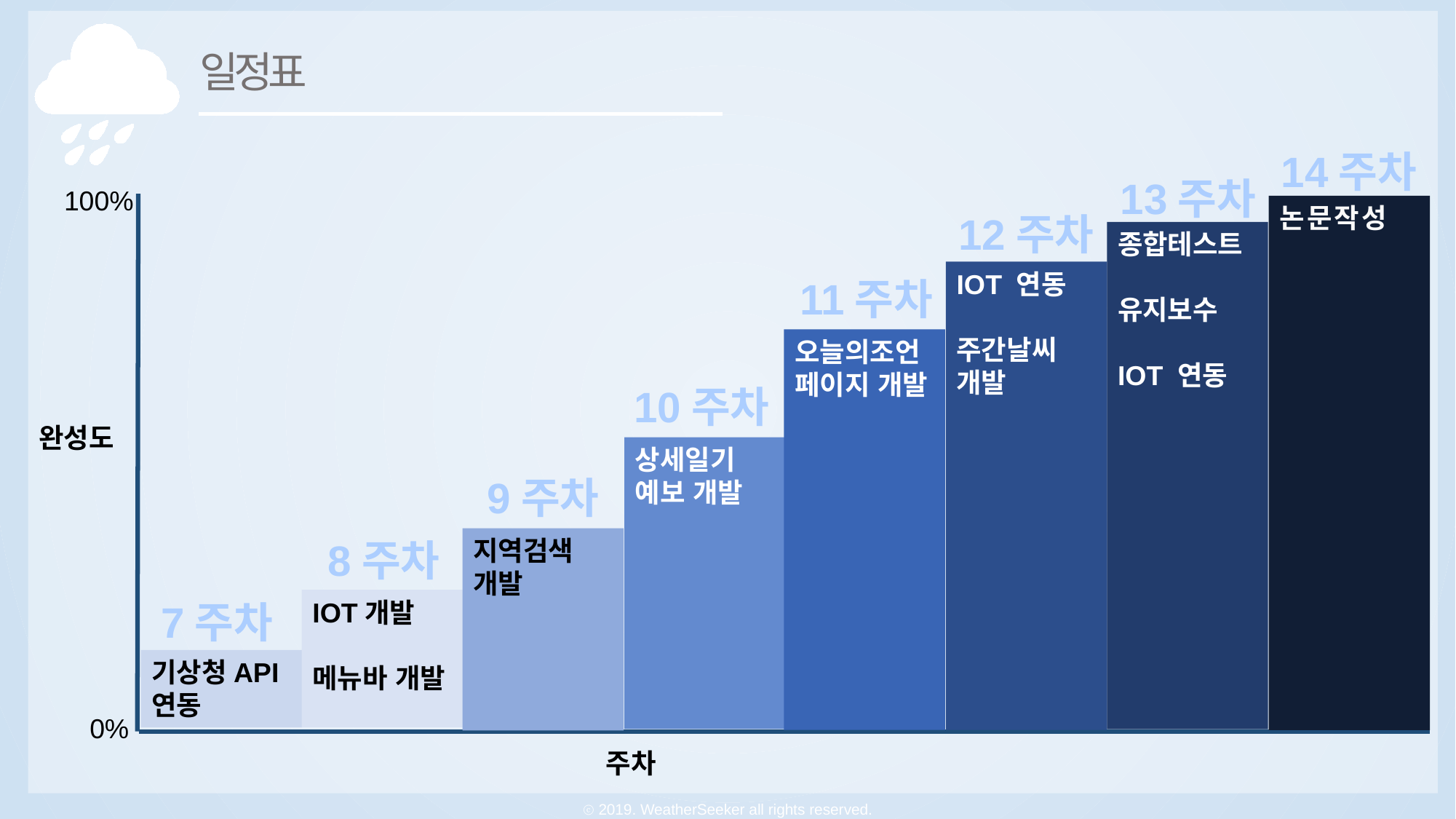

일정표

14주차

13주차
100%
논문작성

12주차
종합테스트

유지보수

IOT 연동
IOT 연동

주간날씨
개발

11주차
오늘의조언
페이지 개발
10주차
완성도
상세일기
예보 개발
9주차
8주차
지역검색
개발

7주차
IOT개발

메뉴바 개발

기상청API
연동
0%
주차